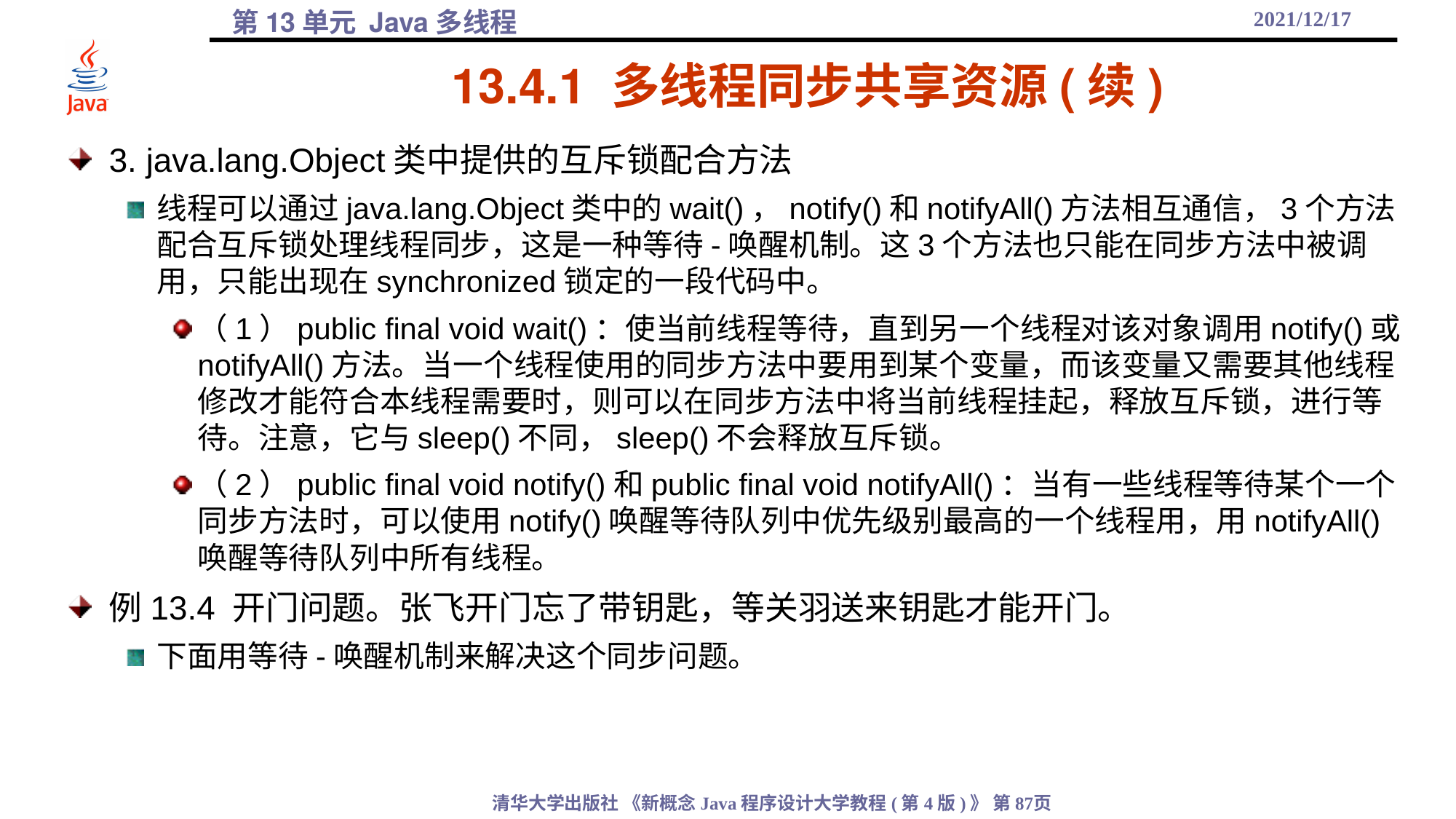

2021/12/17
# 13.4.1 多线程同步共享资源(续)
3. java.lang.Object类中提供的互斥锁配合方法
线程可以通过java.lang.Object类中的wait()，notify()和notifyAll()方法相互通信，3个方法配合互斥锁处理线程同步，这是一种等待-唤醒机制。这3个方法也只能在同步方法中被调用，只能出现在synchronized锁定的一段代码中。
（1）public final void wait()：使当前线程等待，直到另一个线程对该对象调用notify()或notifyAll()方法。当一个线程使用的同步方法中要用到某个变量，而该变量又需要其他线程修改才能符合本线程需要时，则可以在同步方法中将当前线程挂起，释放互斥锁，进行等待。注意，它与sleep()不同，sleep()不会释放互斥锁。
（2）public final void notify()和public final void notifyAll()：当有一些线程等待某个一个同步方法时，可以使用notify()唤醒等待队列中优先级别最高的一个线程用，用notifyAll()唤醒等待队列中所有线程。
例13.4 开门问题。张飞开门忘了带钥匙，等关羽送来钥匙才能开门。
下面用等待-唤醒机制来解决这个同步问题。